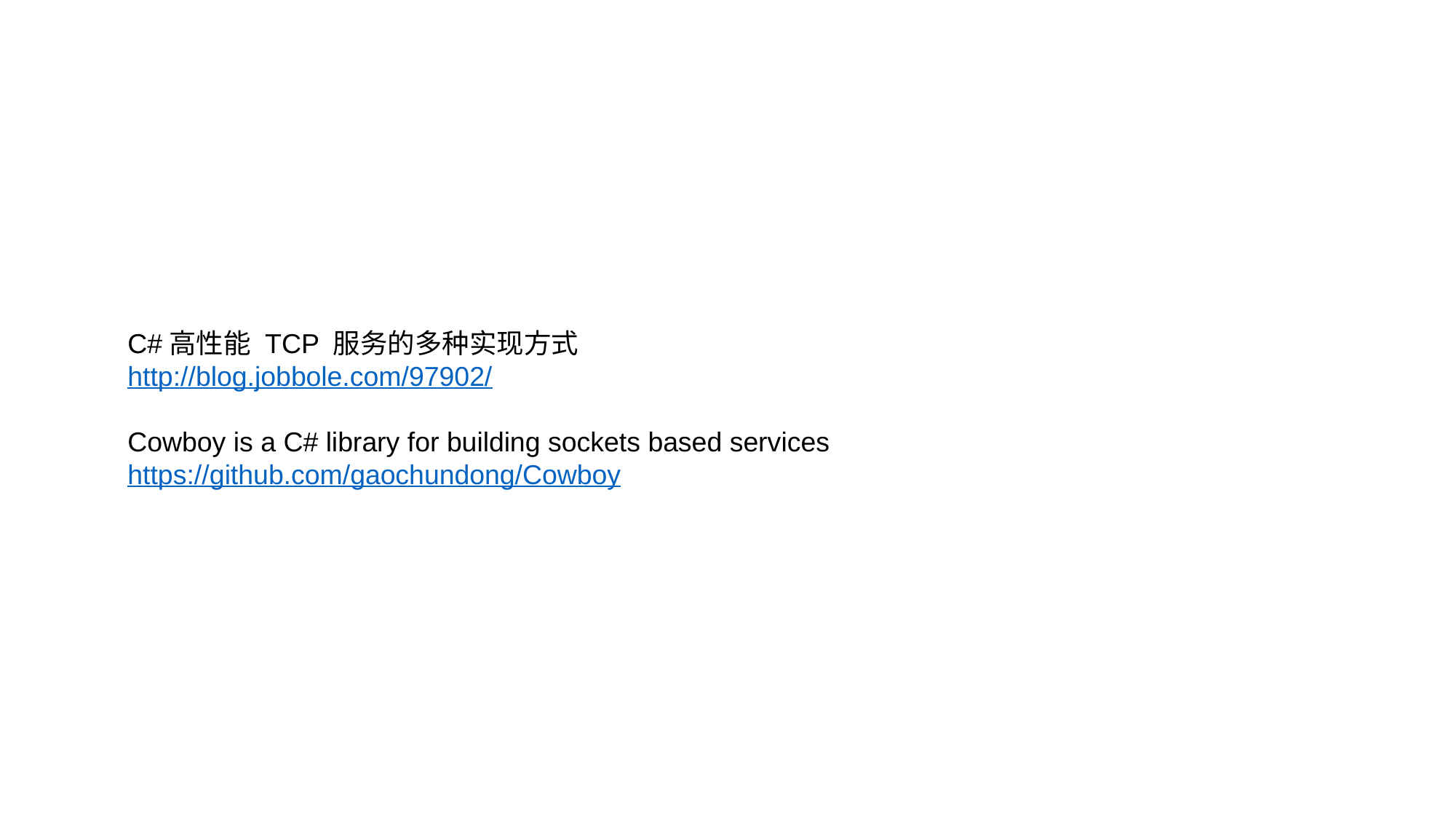

C#高性能 TCP 服务的多种实现方式
http://blog.jobbole.com/97902/

Cowboy is a C# library for building sockets based services
https://github.com/gaochundong/Cowboy